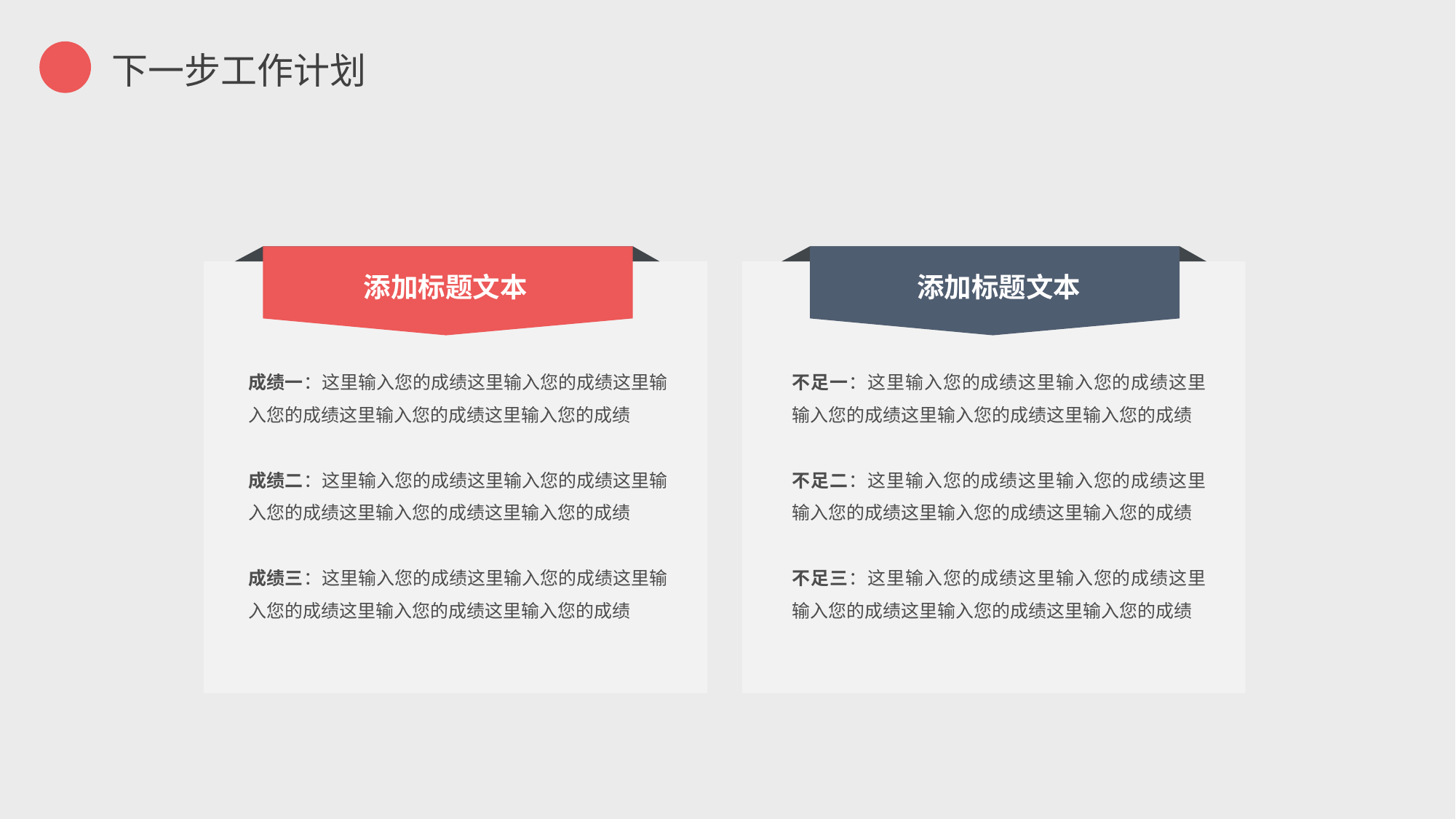

下一步工作计划

添加标题文本
成绩一：这里输入您的成绩这里输入您的成绩这里输入您的成绩这里输入您的成绩这里输入您的成绩

成绩二：这里输入您的成绩这里输入您的成绩这里输入您的成绩这里输入您的成绩这里输入您的成绩

成绩三：这里输入您的成绩这里输入您的成绩这里输入您的成绩这里输入您的成绩这里输入您的成绩

添加标题文本
不足一：这里输入您的成绩这里输入您的成绩这里输入您的成绩这里输入您的成绩这里输入您的成绩

不足二：这里输入您的成绩这里输入您的成绩这里输入您的成绩这里输入您的成绩这里输入您的成绩

不足三：这里输入您的成绩这里输入您的成绩这里输入您的成绩这里输入您的成绩这里输入您的成绩